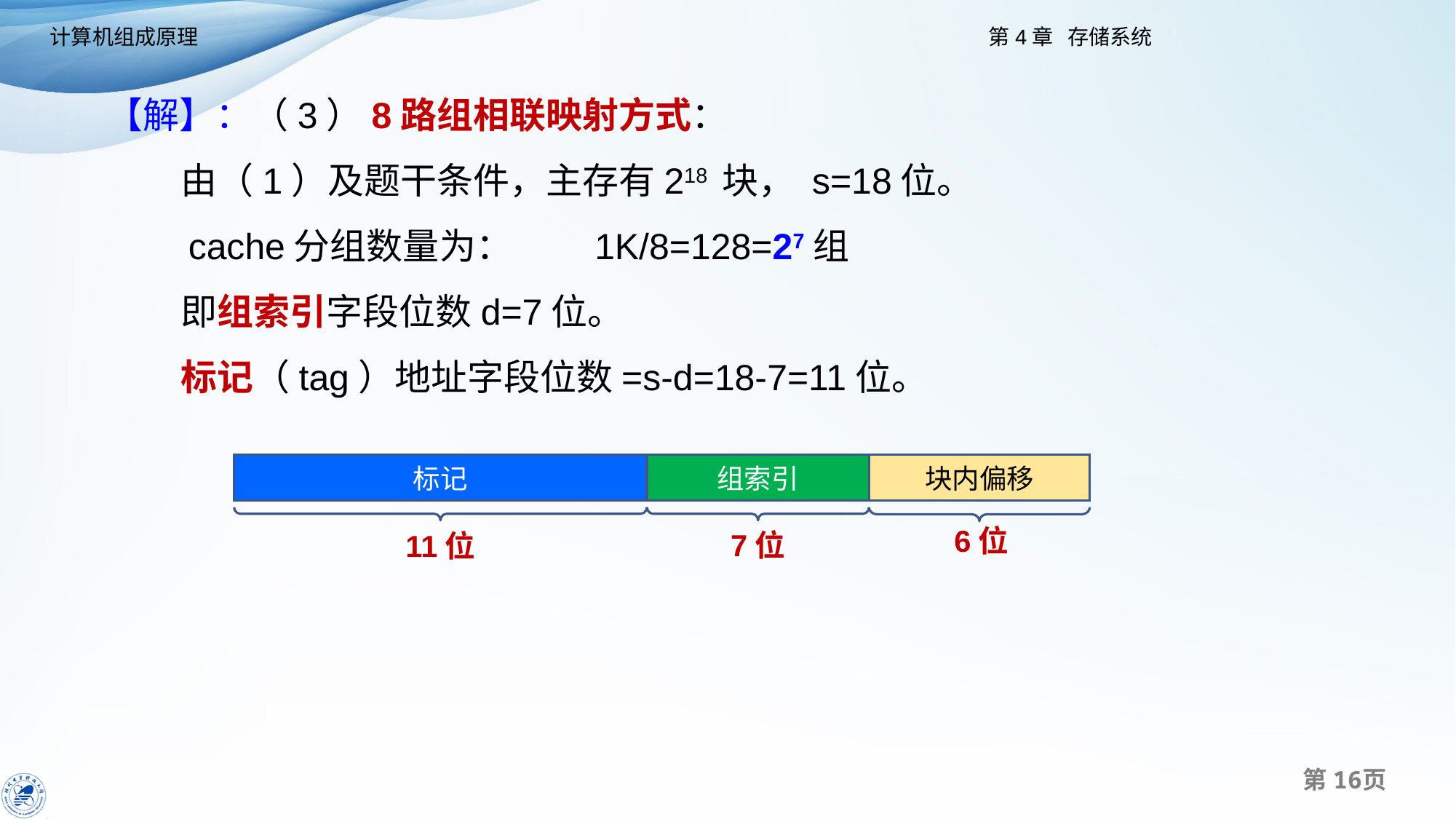

【解】：（3）8路组相联映射方式：
        由（1）及题干条件，主存有218 块， s=18位。
        cache分组数量为：         1K/8=128=27组
        即组索引字段位数d=7位。
        标记（tag）地址字段位数=s-d=18-7=11位。

标记
组索引
块内偏移
6位
7位
11位